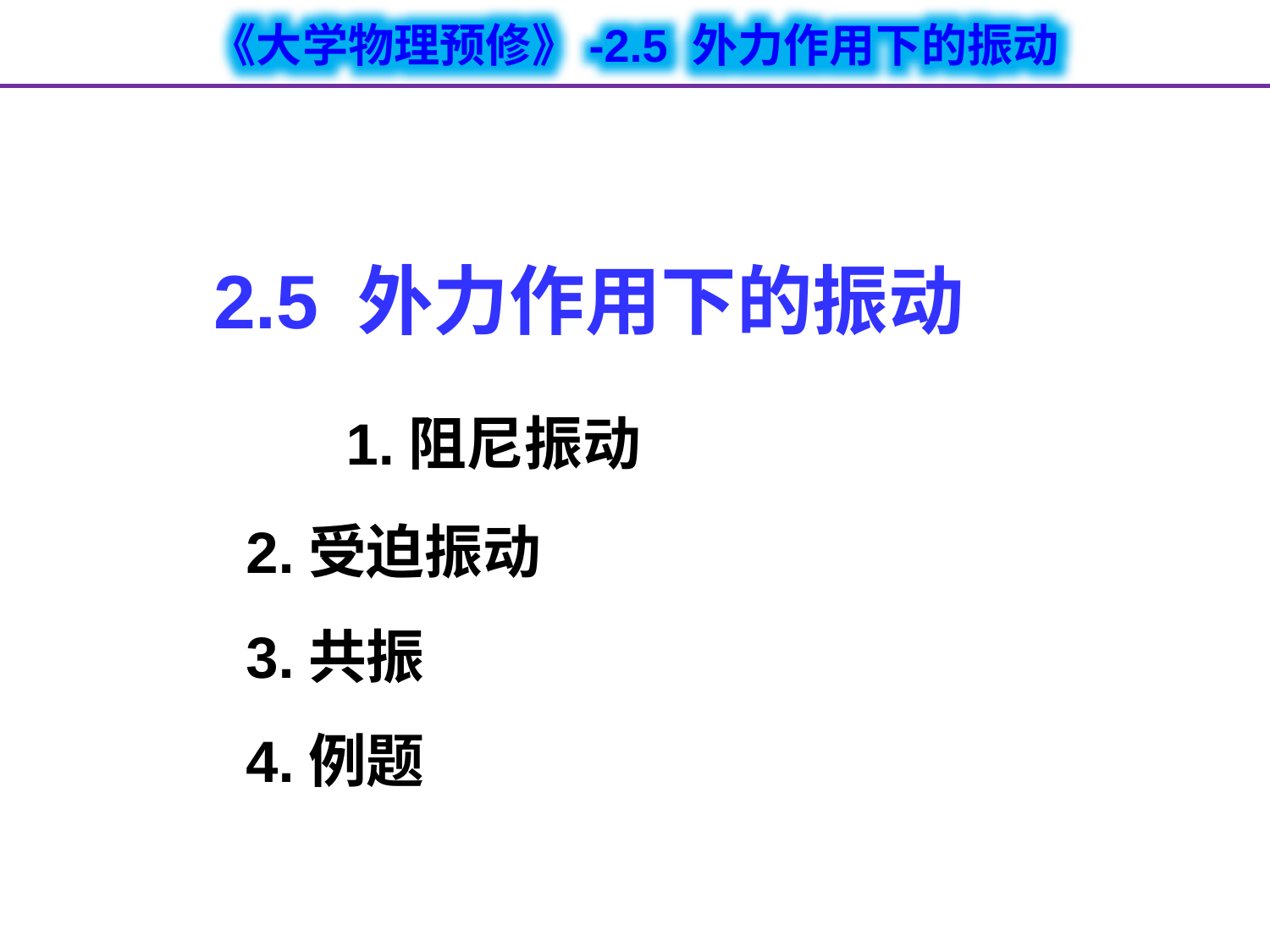

# 2.5 外力作用下的振动 1.阻尼振动 2.受迫振动 3.共振 4.例题